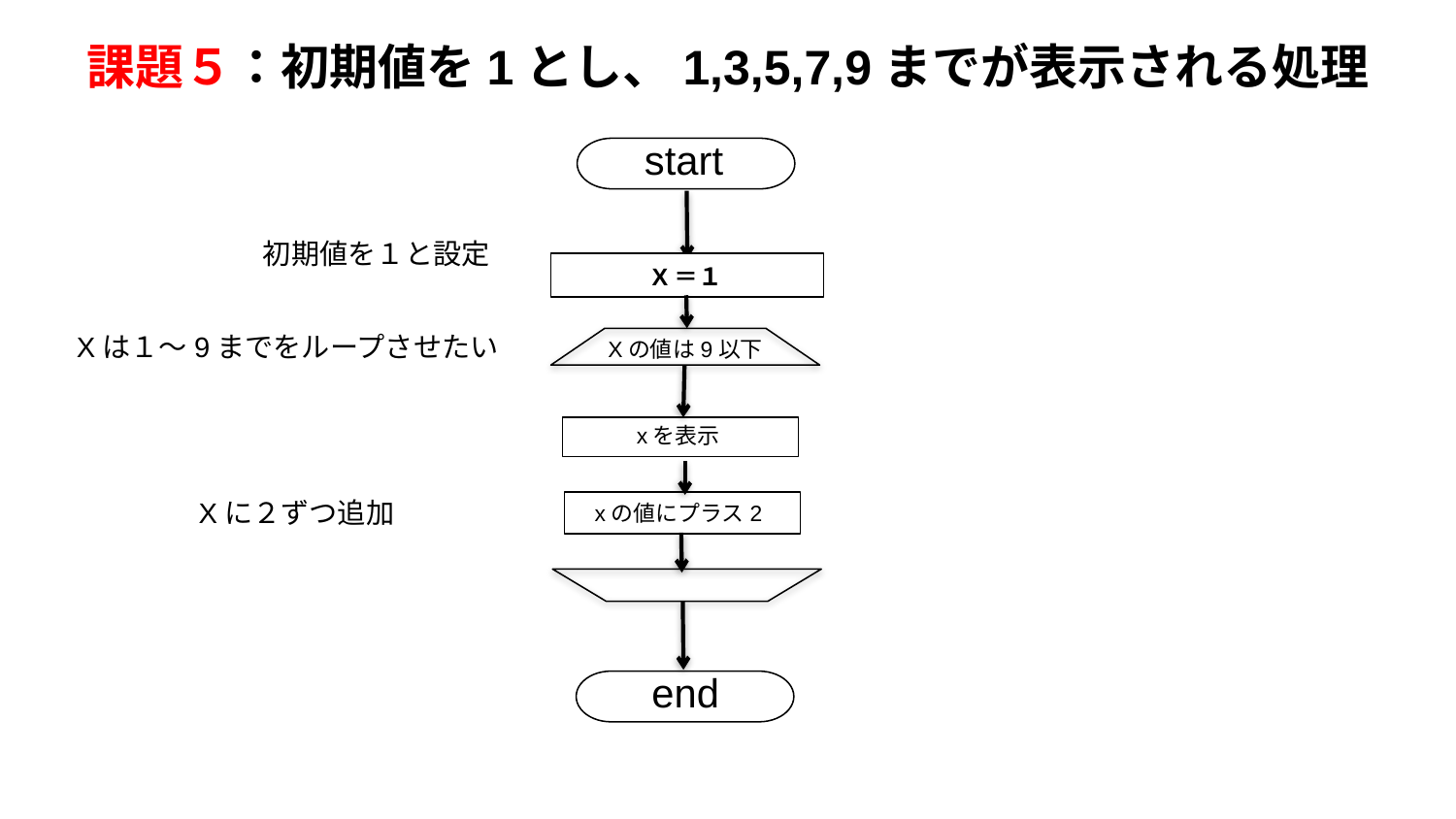

課題５：初期値を1とし、1,3,5,7,9までが表示される処理
start

初期値を１と設定

X＝１
Xは１〜9までをループさせたい

Xの値は9以下
xを表示

Xに２ずつ追加
xの値にプラス2

end